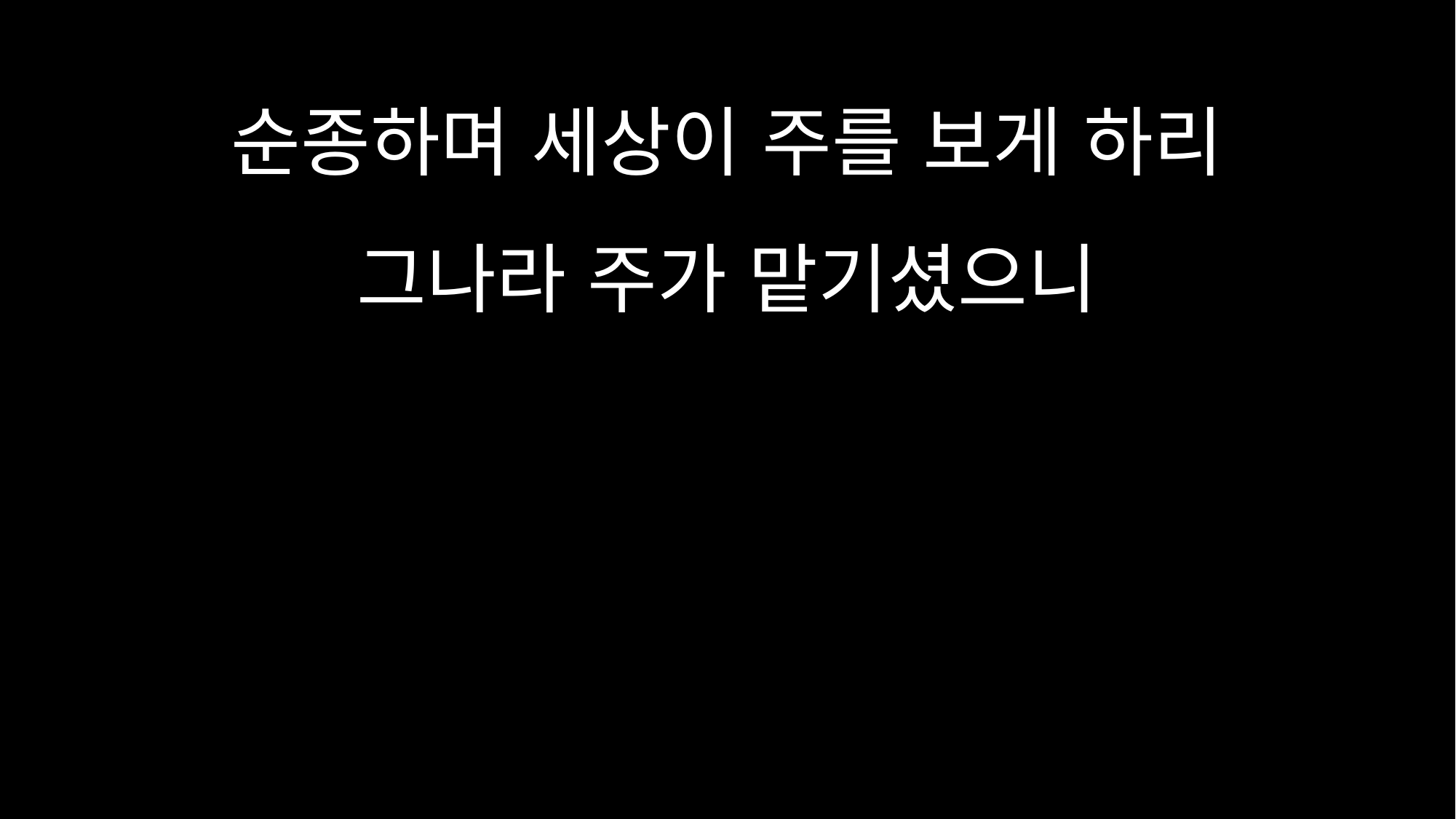

# 순종하며 세상이 주를 보게 하리
그나라 주가 맡기셨으니